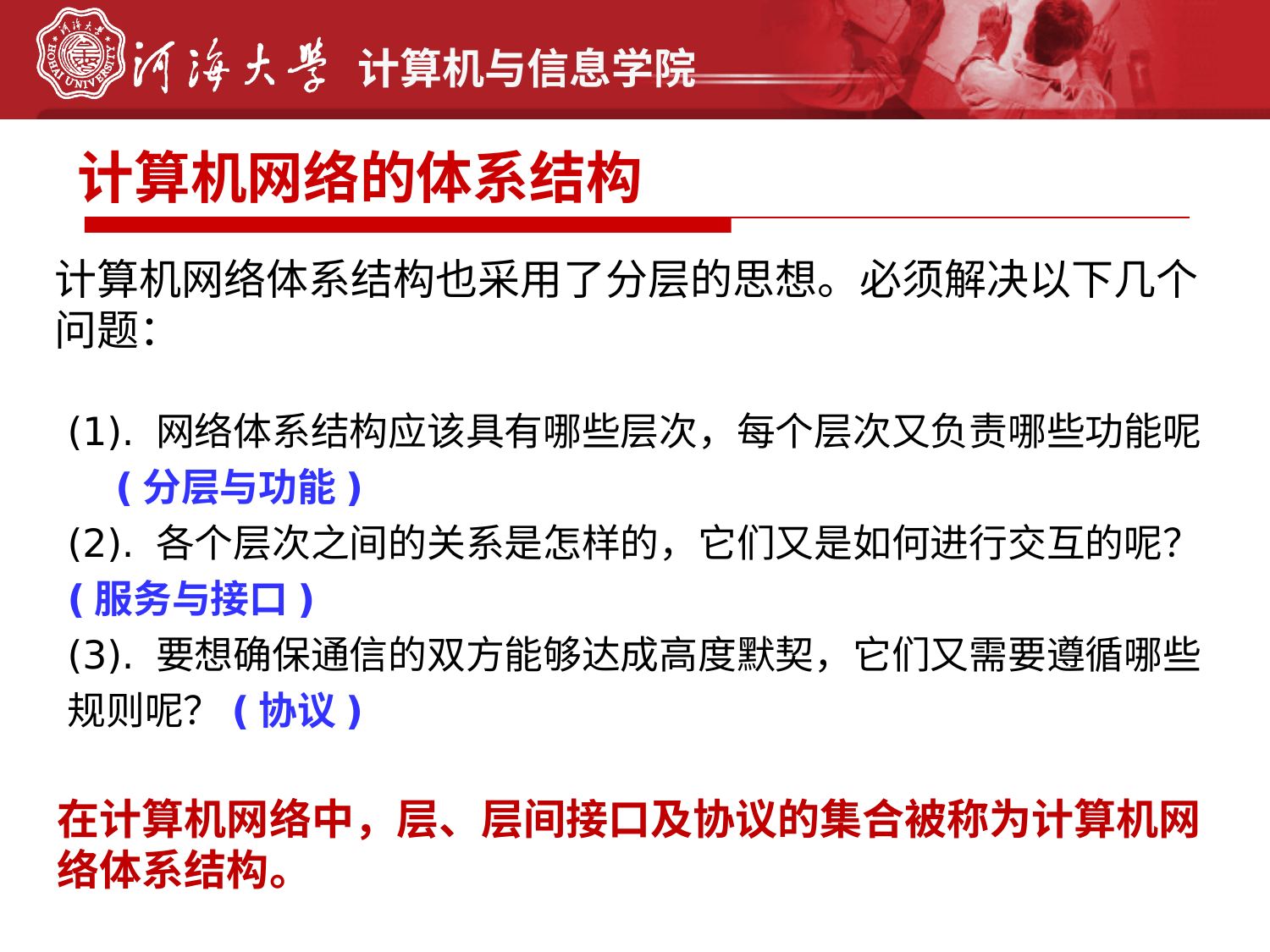

计算机网络的体系结构
计算机网络体系结构也采用了分层的思想。必须解决以下几个问题：
(1). 网络体系结构应该具有哪些层次，每个层次又负责哪些功能呢　(分层与功能)
(2). 各个层次之间的关系是怎样的，它们又是如何进行交互的呢？ (服务与接口)
(3). 要想确保通信的双方能够达成高度默契，它们又需要遵循哪些规则呢？(协议)
在计算机网络中，层、层间接口及协议的集合被称为计算机网络体系结构。